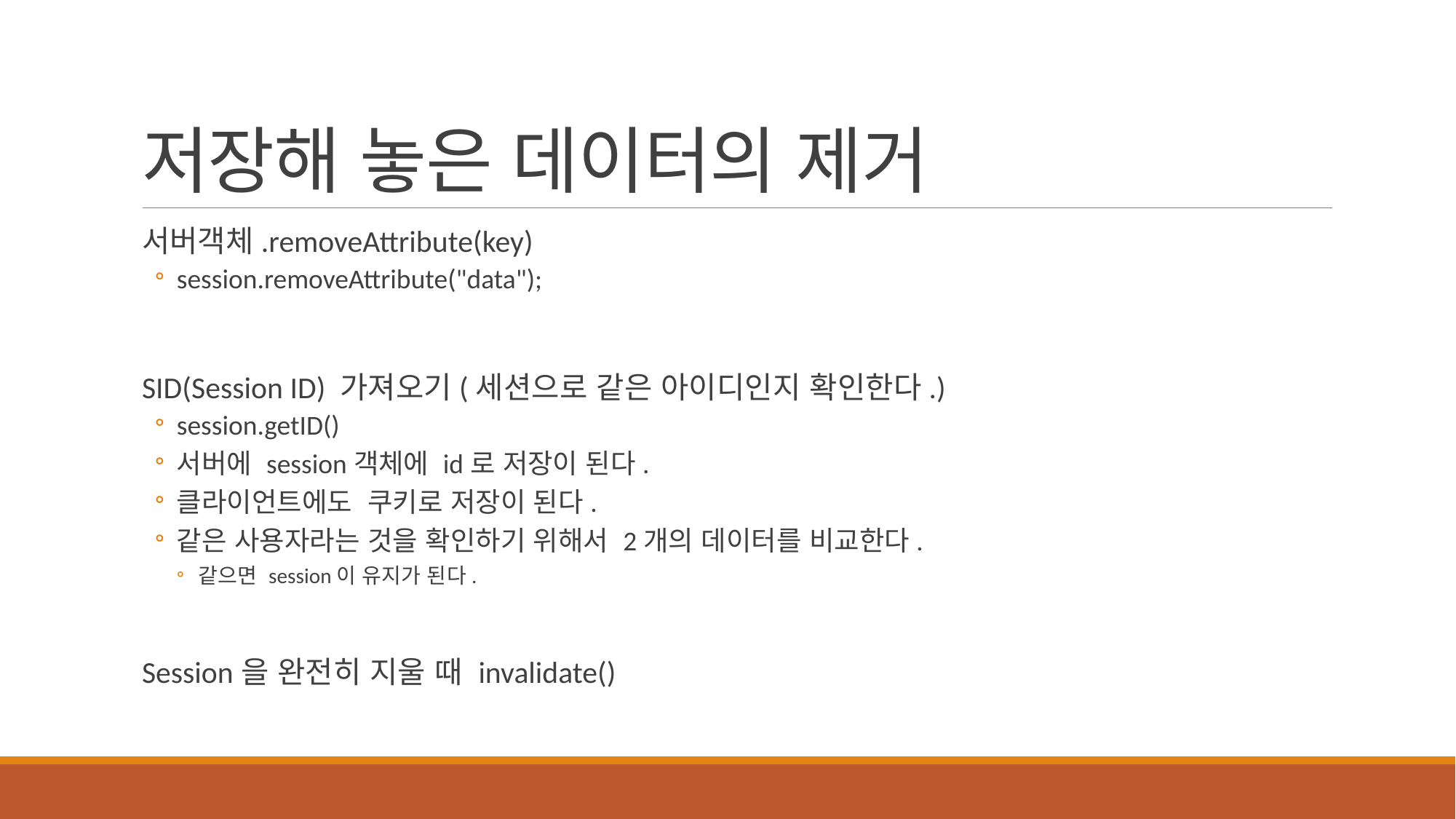

# 저장해 놓은 데이터의 제거
서버객체.removeAttribute(key)
session.removeAttribute("data");

SID(Session ID) 가져오기(세션으로 같은 아이디인지 확인한다.)
session.getID()
서버에 session객체에 id로 저장이 된다.
클라이언트에도  쿠키로 저장이 된다.
같은 사용자라는 것을 확인하기 위해서 2개의 데이터를 비교한다.
같으면 session이 유지가 된다.

Session을 완전히 지울 때 invalidate()